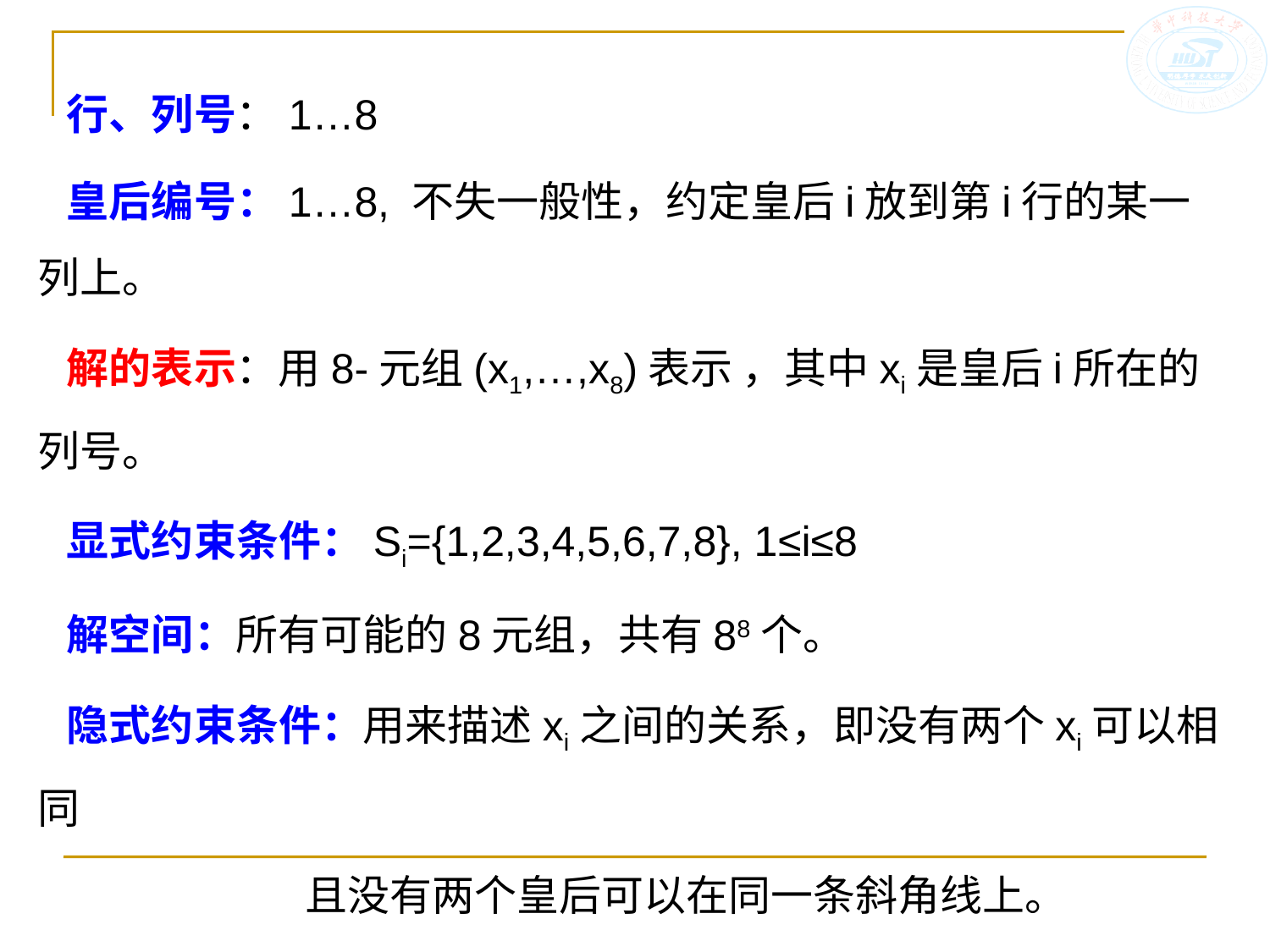

行、列号：1…8
  皇后编号：1…8, 不失一般性，约定皇后i放到第i行的某一列上。
  解的表示：用8-元组(x1,…,x8)表示 ，其中xi是皇后i所在的列号。
  显式约束条件：Si={1,2,3,4,5,6,7,8}, 1≤i≤8
  解空间：所有可能的8元组，共有88个。
  隐式约束条件：用来描述xi之间的关系，即没有两个xi可以相同
                           且没有两个皇后可以在同一条斜角线上。
 由隐式约束条件可知：可能的解只能是（ 1,2,3,4,5,6,7,8 ）的
                                      置换（排列），最多有8！个。